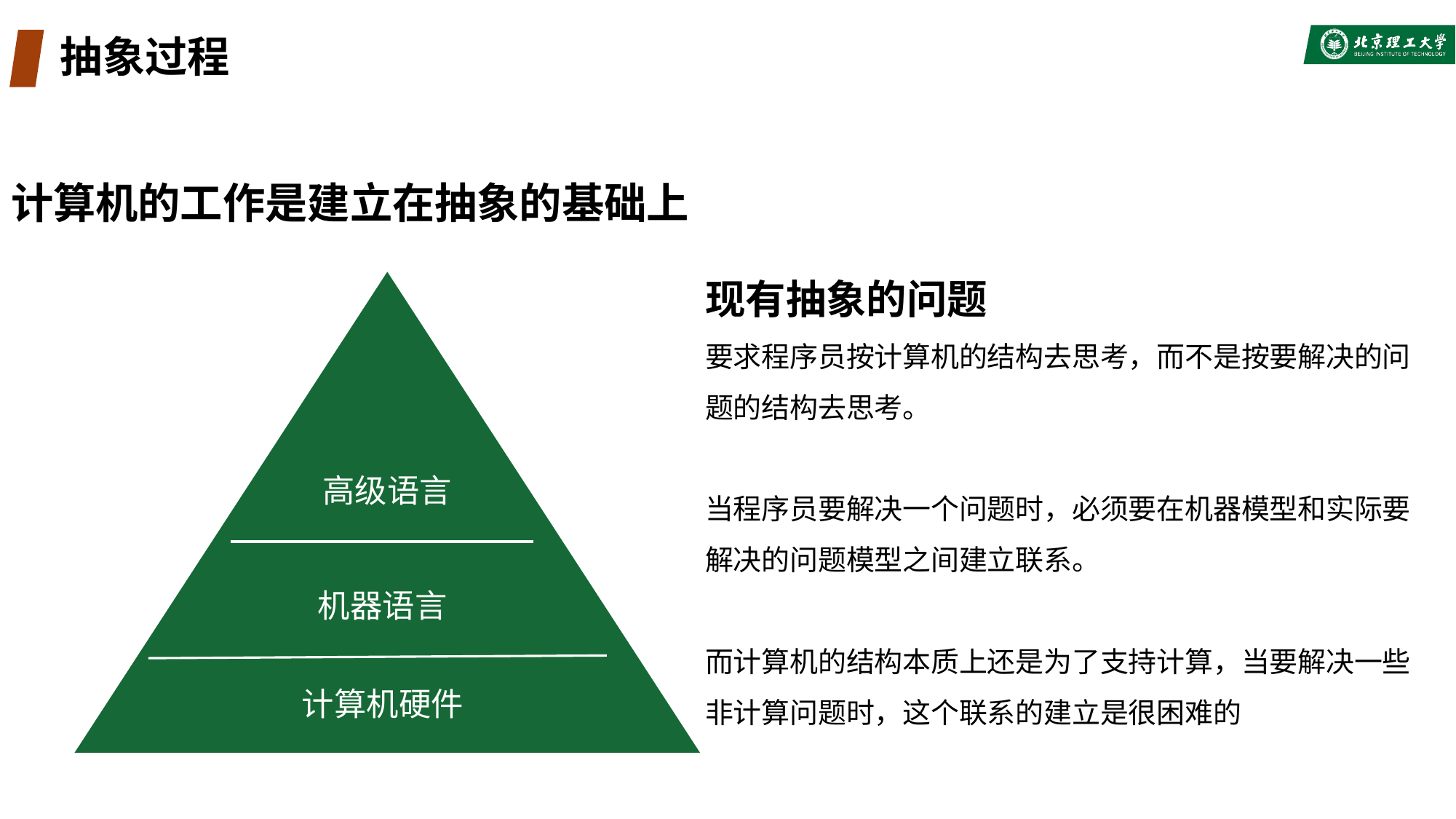

# 抽象过程
计算机的工作是建立在抽象的基础上

现有抽象的问题
要求程序员按计算机的结构去思考，而不是按要解决的问题的结构去思考。

当程序员要解决一个问题时，必须要在机器模型和实际要解决的问题模型之间建立联系。

而计算机的结构本质上还是为了支持计算，当要解决一些非计算问题时，这个联系的建立是很困难的

高级语言
机器语言
计算机硬件